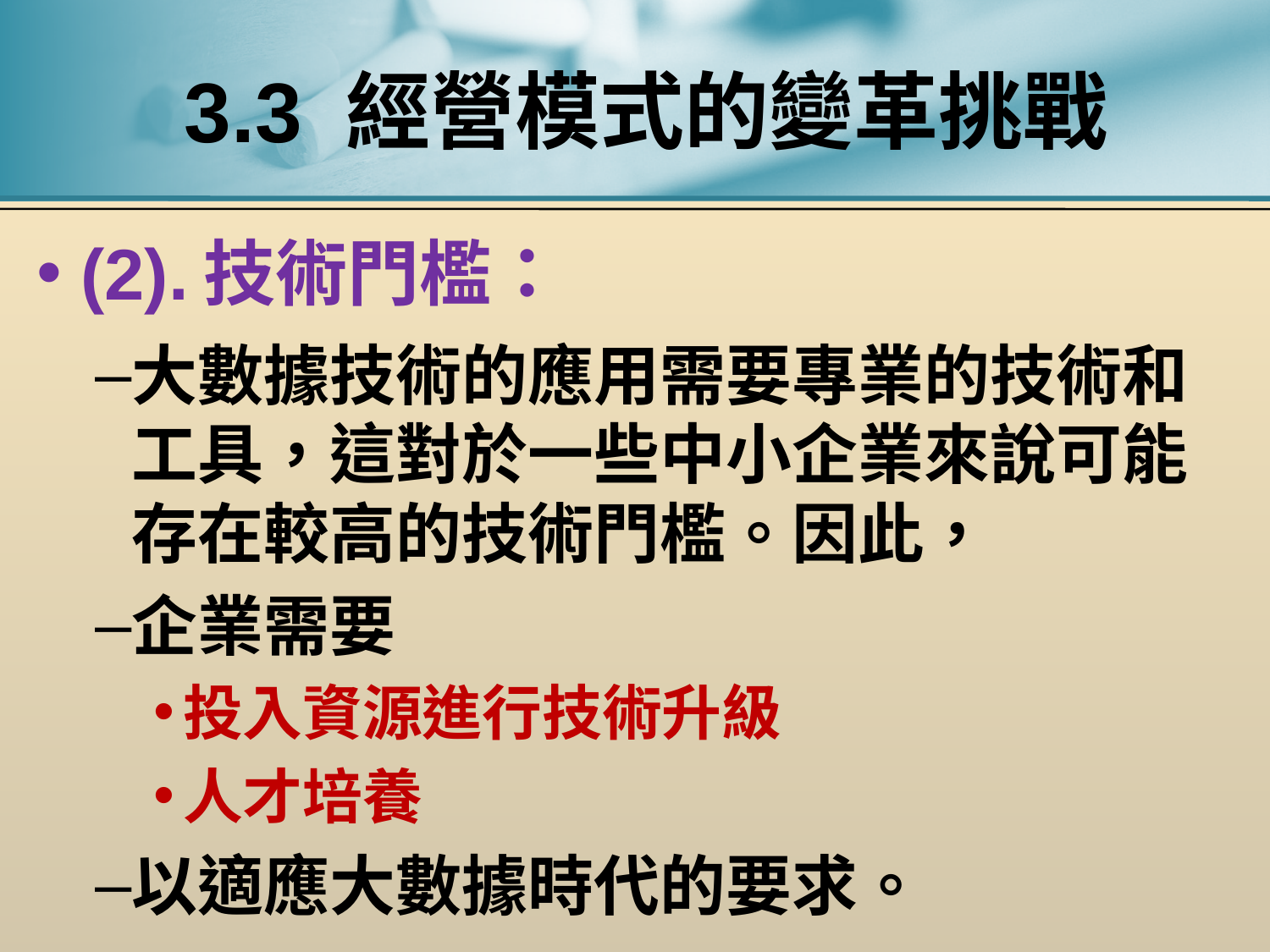

# 3.3 經營模式的變革挑戰
(2).技術門檻：
大數據技術的應用需要專業的技術和工具，這對於一些中小企業來說可能存在較高的技術門檻。因此，
企業需要
投入資源進行技術升級
人才培養
以適應大數據時代的要求。